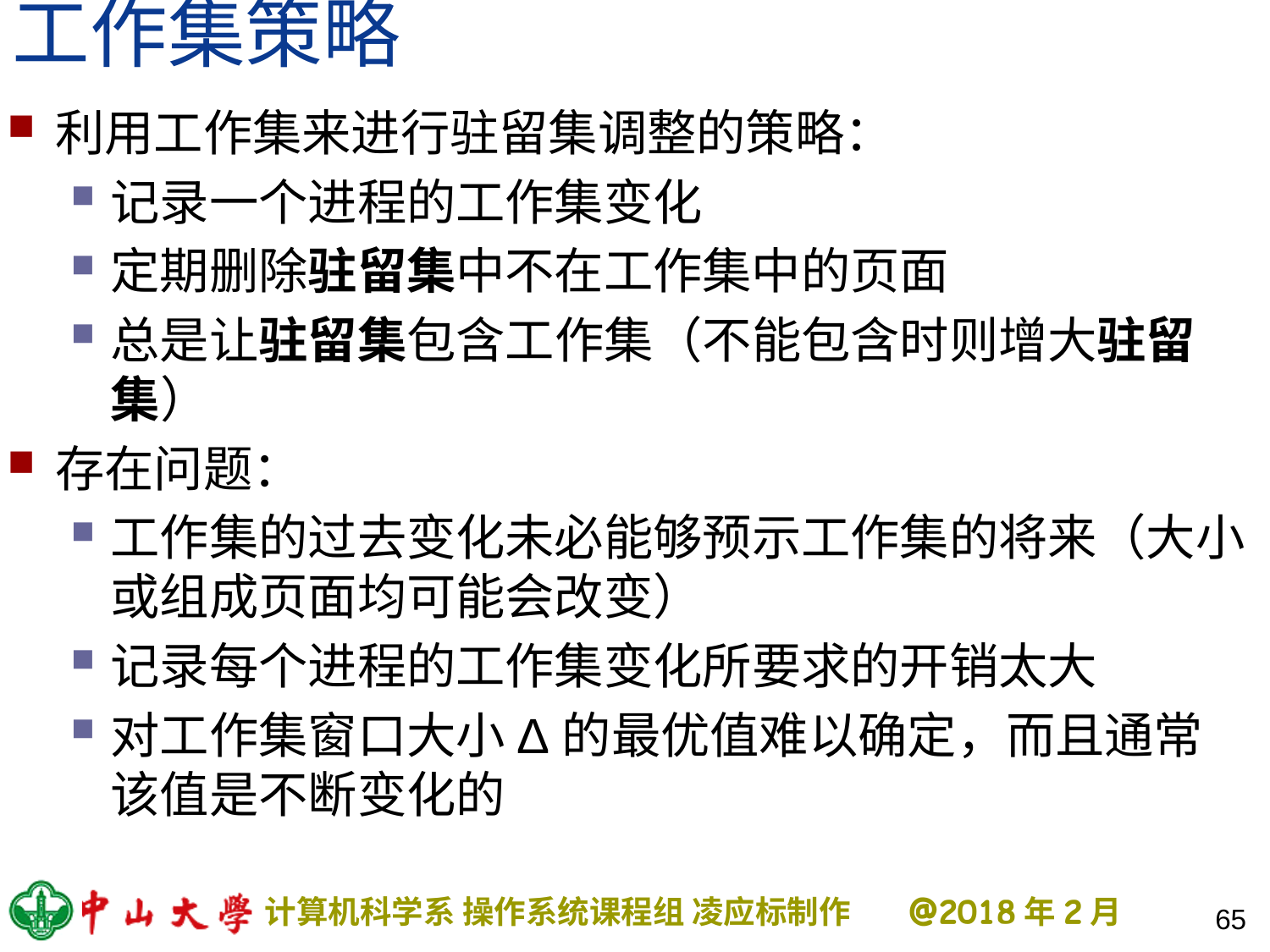

# 工作集策略
利用工作集来进行驻留集调整的策略：
记录一个进程的工作集变化
定期删除驻留集中不在工作集中的页面
总是让驻留集包含工作集（不能包含时则增大驻留集）
存在问题：
工作集的过去变化未必能够预示工作集的将来（大小或组成页面均可能会改变）
记录每个进程的工作集变化所要求的开销太大
对工作集窗口大小Δ的最优值难以确定，而且通常该值是不断变化的
65